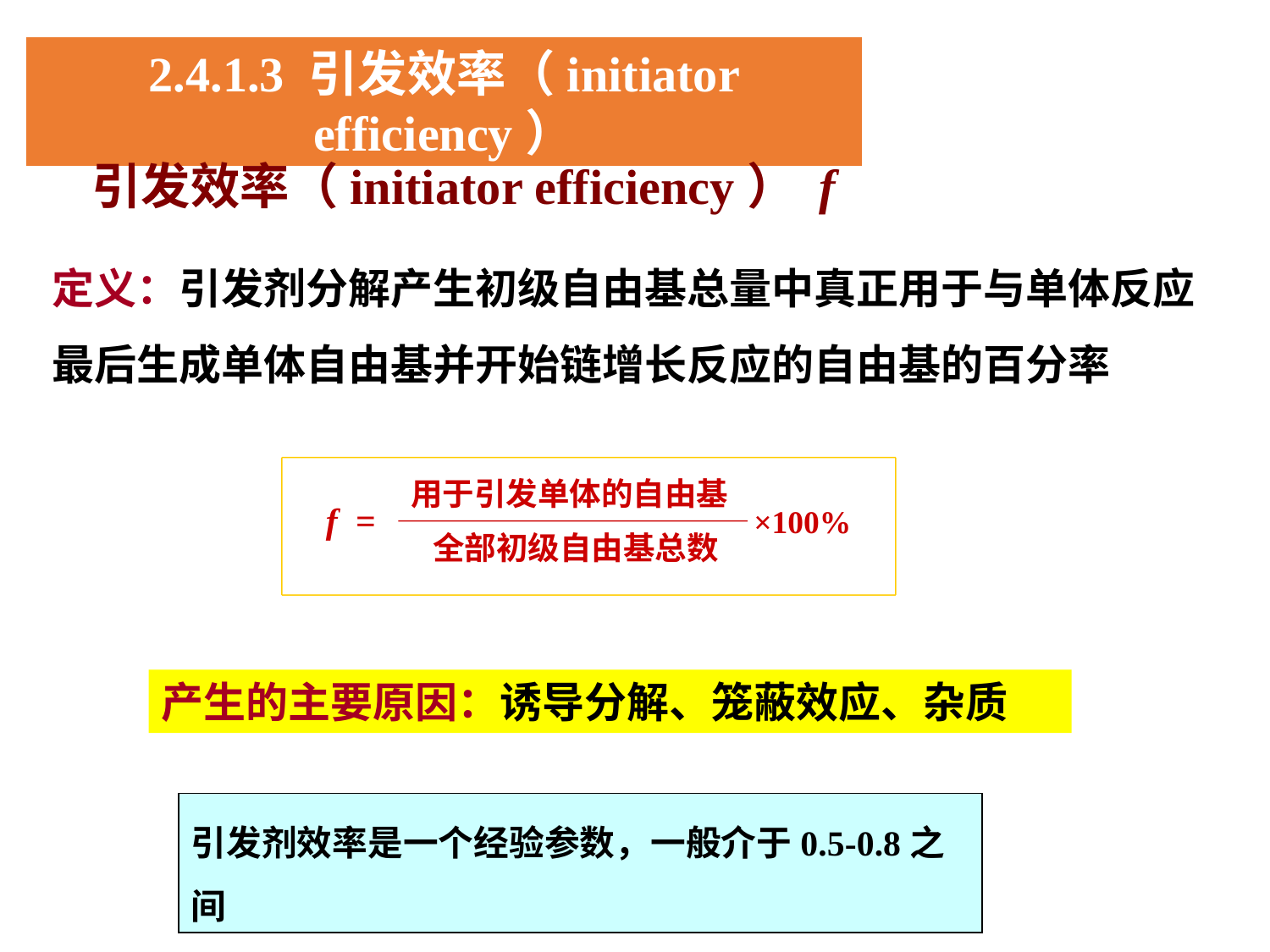

2.4.1.3 引发效率（initiator efficiency）
引发效率（initiator efficiency） f
定义：引发剂分解产生初级自由基总量中真正用于与单体反应最后生成单体自由基并开始链增长反应的自由基的百分率

用于引发单体的自由基
  全部初级自由基总数
f  =                                               ×100%

产生的主要原因：诱导分解、笼蔽效应、杂质
引发剂效率是一个经验参数，一般介于0.5-0.8之间